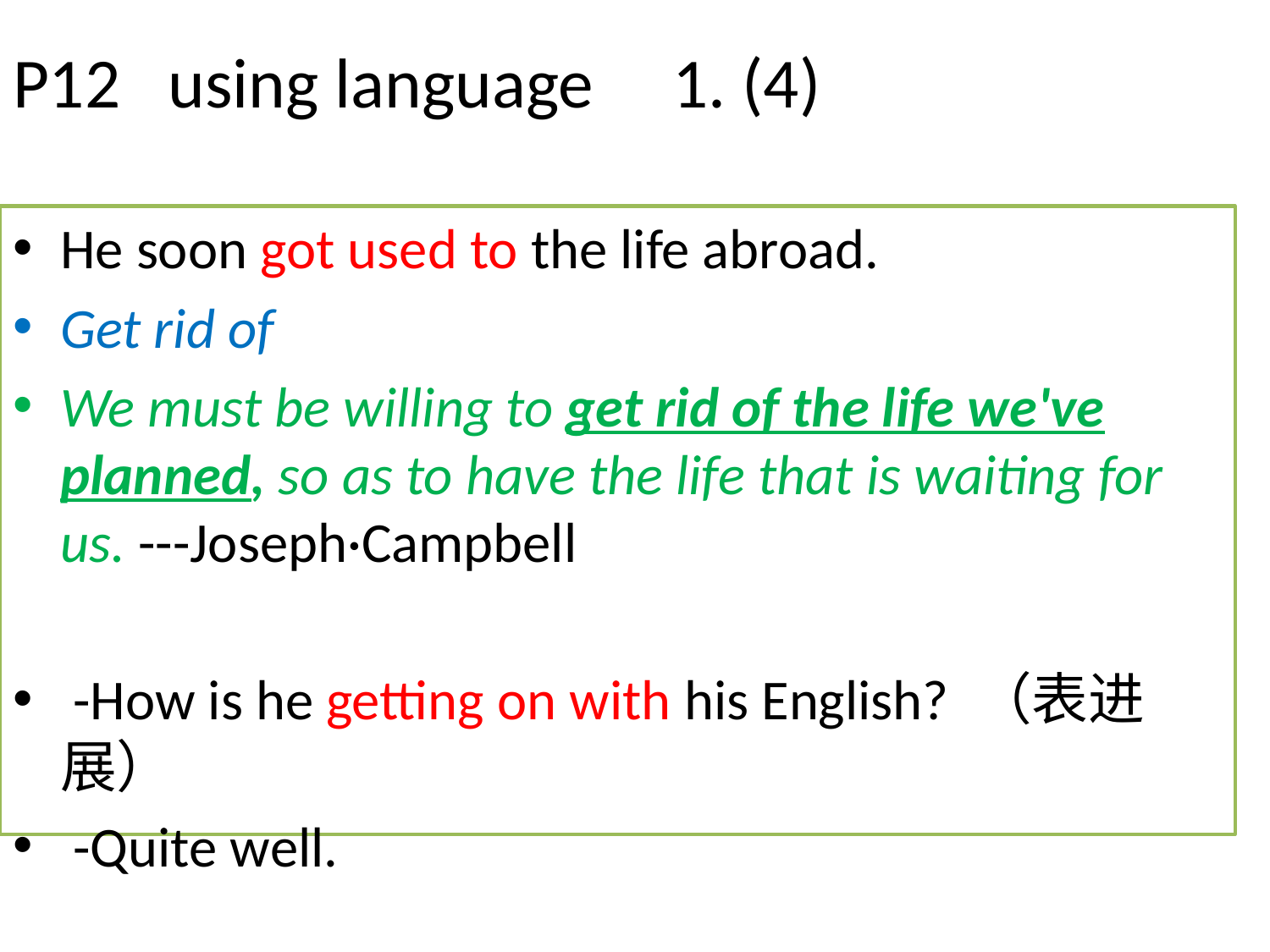

# P12   using language     1. (4)
He soon got used to the life abroad.
Get rid of
We must be willing to get rid of the life we've
planned, so as to have the life that is waiting for us. ---Joseph·Campbell

 -How is he getting on with his English? （表进展）
 -Quite well.